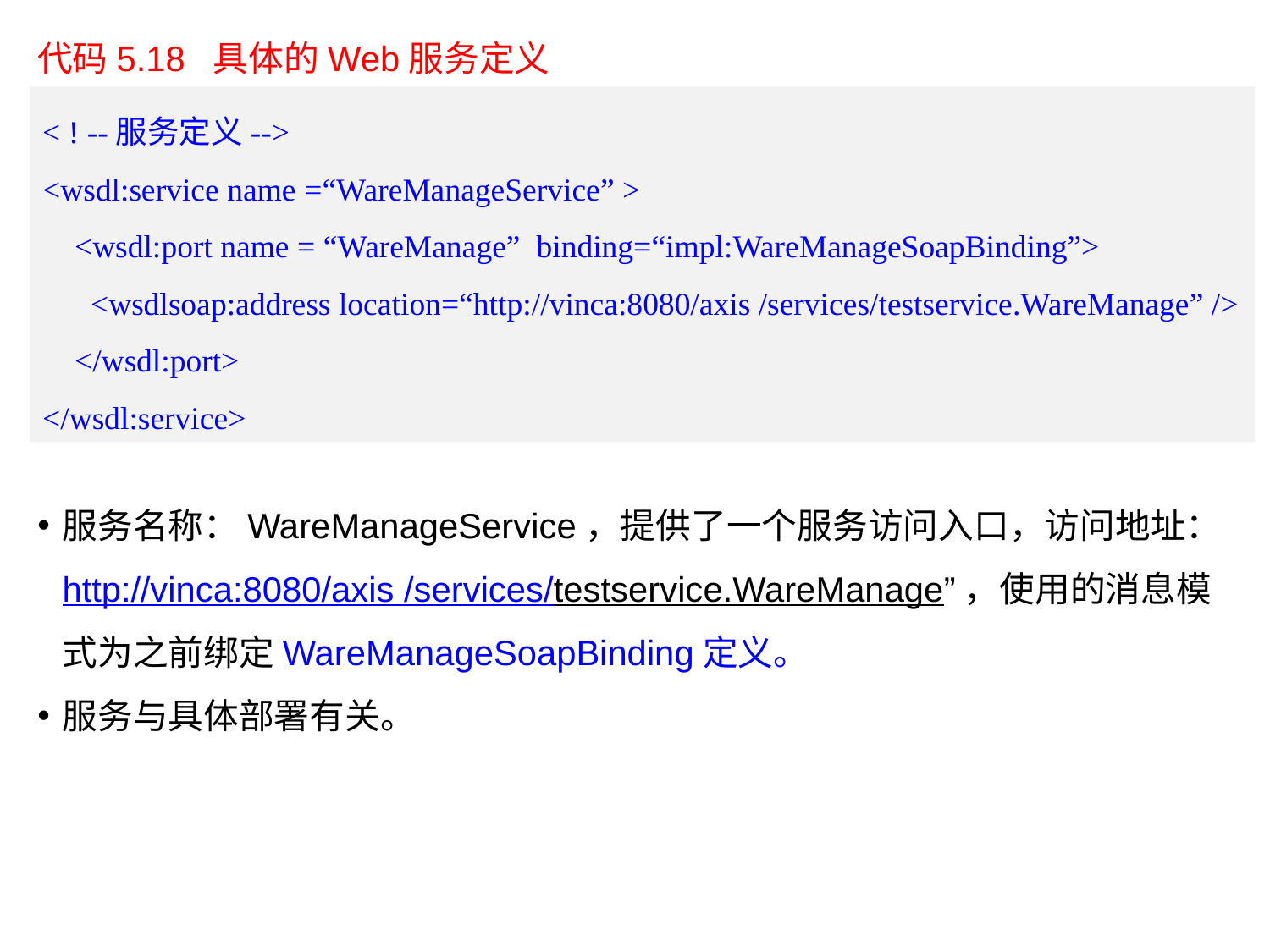

代码5.18  具体的Web服务定义
< ! --服务定义-->
<wsdl:service name =“WareManageService” >
    <wsdl:port name = “WareManage”  binding=“impl:WareManageSoapBinding”>
      <wsdlsoap:address location=“http://vinca:8080/axis /services/testservice.WareManage” />
    </wsdl:port>
</wsdl:service>
服务名称：WareManageService，提供了一个服务访问入口，访问地址： http://vinca:8080/axis /services/testservice.WareManage”，使用的消息模式为之前绑定WareManageSoapBinding定义。
服务与具体部署有关。
41